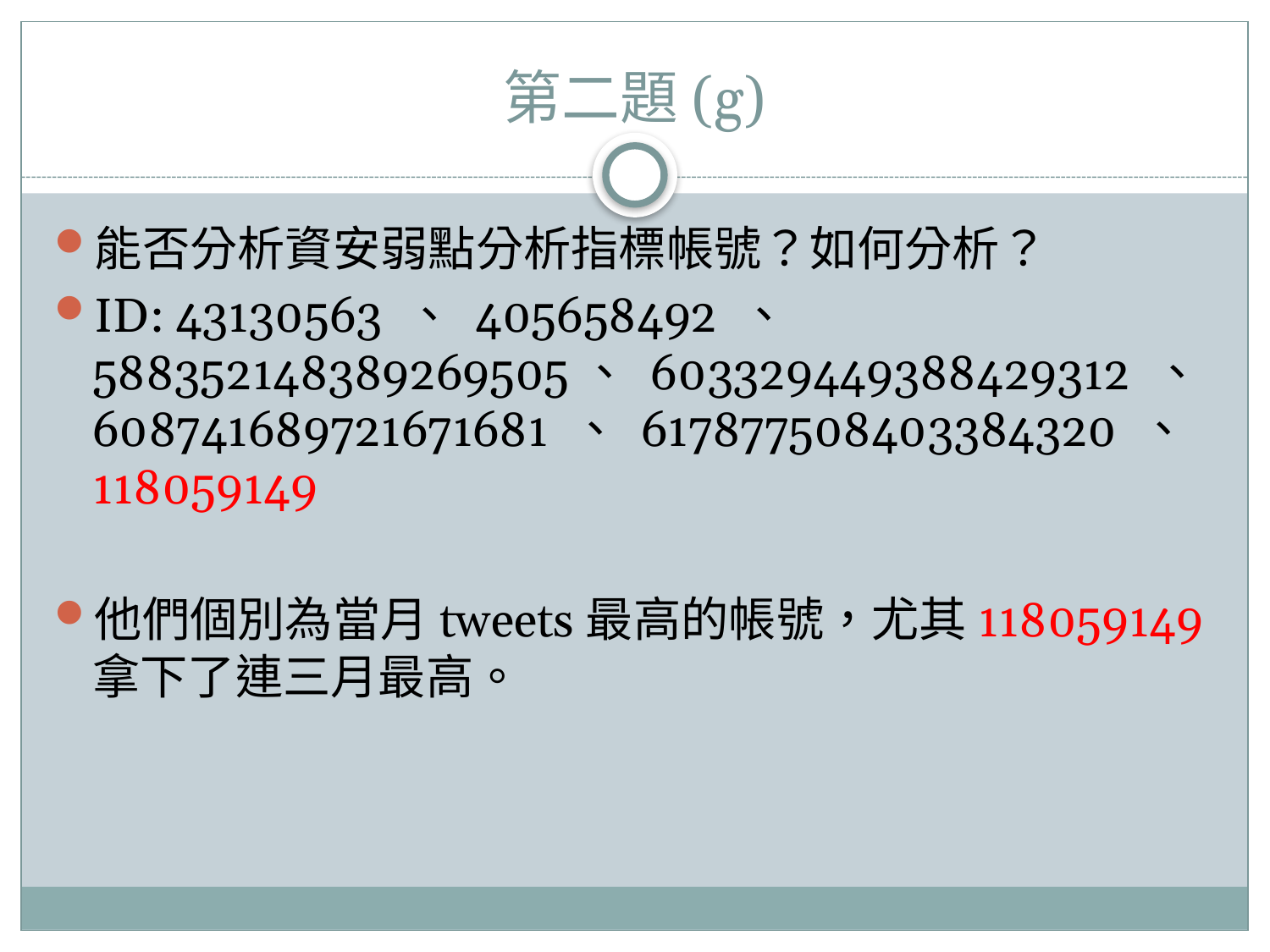

# 第二題(g)
能否分析資安弱點分析指標帳號？如何分析？
ID: 43130563 、 405658492 、 588352148389269505、 603329449388429312 、 608741689721671681 、 617877508403384320 、 118059149

他們個別為當月tweets最高的帳號，尤其118059149拿下了連三月最高。